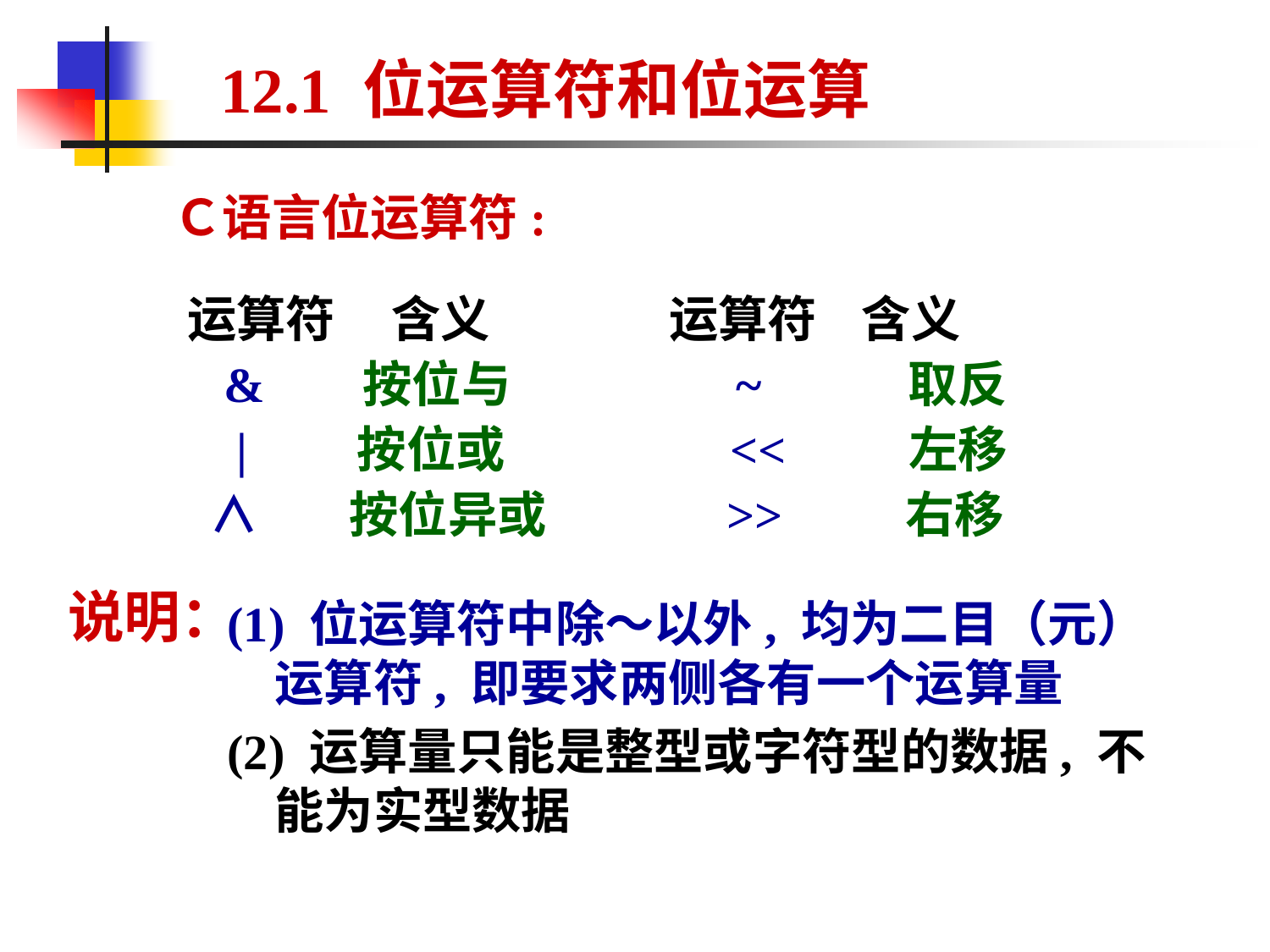

# 12.1 位运算符和位运算
Ｃ语言位运算符:
运算符     含义                运算符    含义
   &       按位与                   ~           取反
    |        按位或                   <<         左移
  ∧       按位异或               >>         右移
说明：
(1) 位运算符中除～以外, 均为二目（元）运算符, 即要求两侧各有一个运算量
(2) 运算量只能是整型或字符型的数据, 不能为实型数据